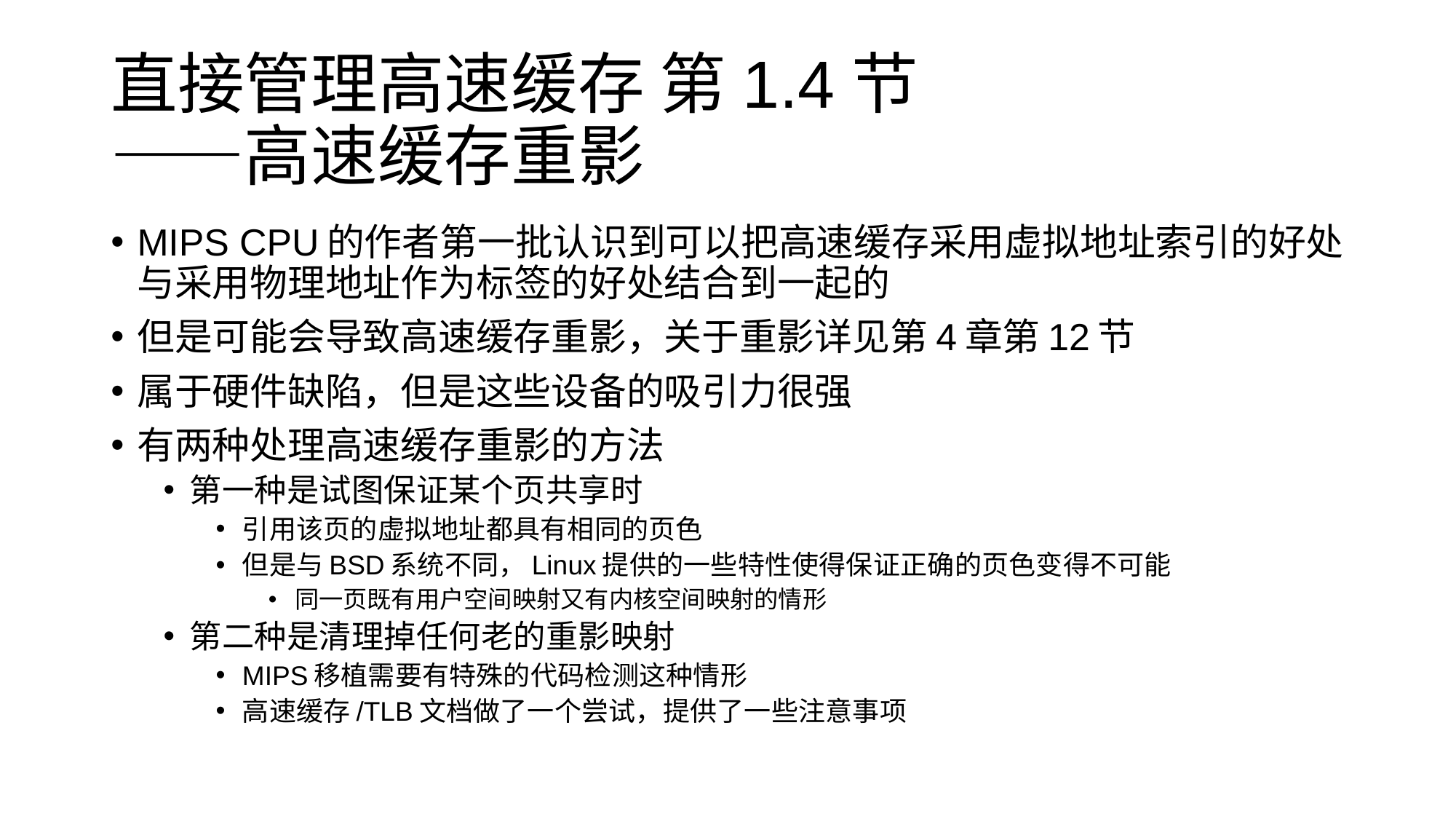

# 直接管理高速缓存 第1.4节 ——高速缓存重影
MIPS CPU的作者第一批认识到可以把高速缓存采用虚拟地址索引的好处与采用物理地址作为标签的好处结合到一起的
但是可能会导致高速缓存重影，关于重影详见第4章第12节
属于硬件缺陷，但是这些设备的吸引力很强
有两种处理高速缓存重影的方法
第一种是试图保证某个页共享时
引用该页的虚拟地址都具有相同的页色
但是与BSD系统不同，Linux提供的一些特性使得保证正确的页色变得不可能
同一页既有用户空间映射又有内核空间映射的情形
第二种是清理掉任何老的重影映射
MIPS移植需要有特殊的代码检测这种情形
高速缓存/TLB文档做了一个尝试，提供了一些注意事项